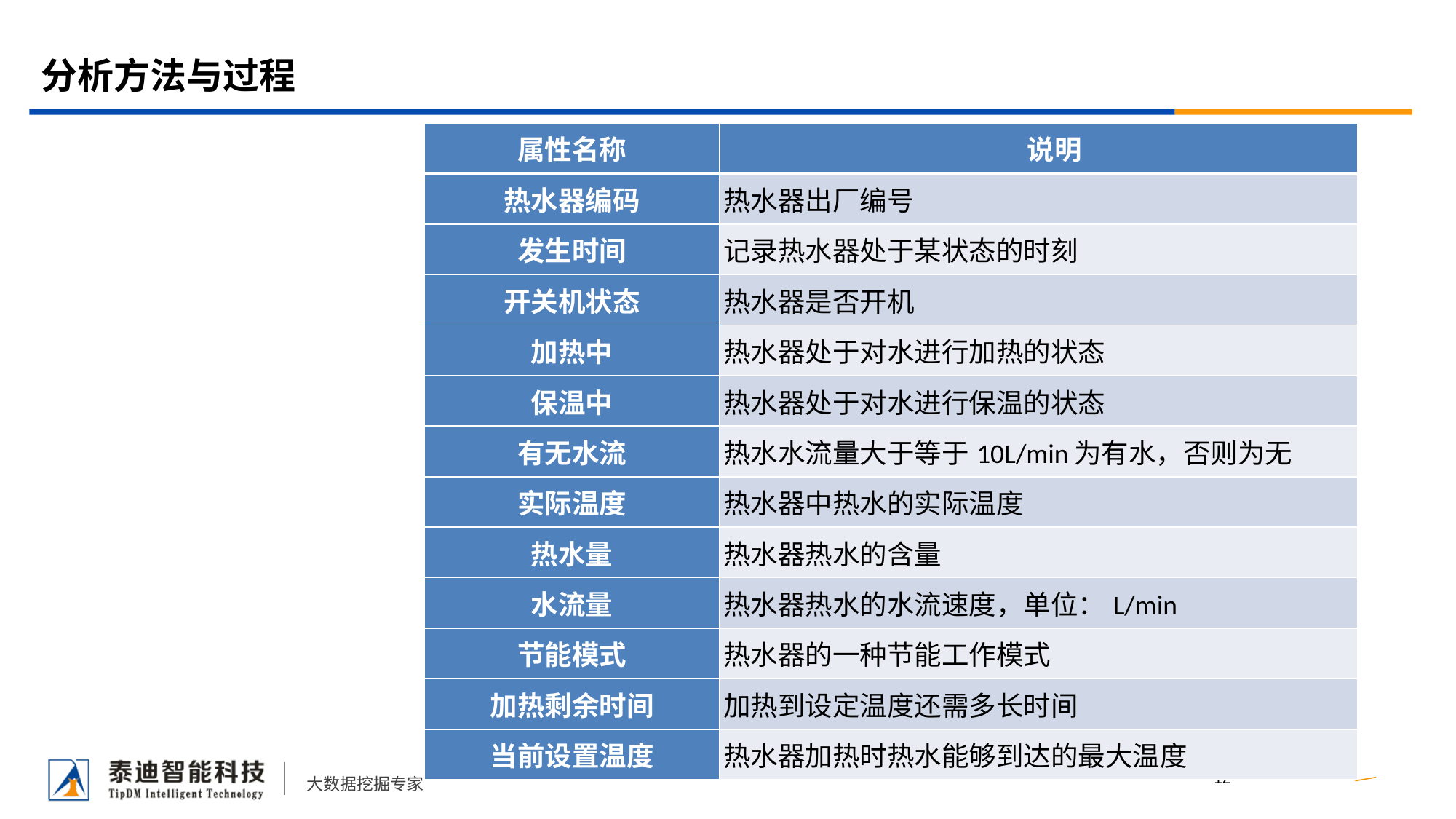

# 分析方法与过程
| 属性名称 | 说明 |
| --- | --- |
| 热水器编码 | 热水器出厂编号 |
| 发生时间 | 记录热水器处于某状态的时刻 |
| 开关机状态 | 热水器是否开机 |
| 加热中 | 热水器处于对水进行加热的状态 |
| 保温中 | 热水器处于对水进行保温的状态 |
| 有无水流 | 热水水流量大于等于10L/min为有水，否则为无 |
| 实际温度 | 热水器中热水的实际温度 |
| 热水量 | 热水器热水的含量 |
| 水流量 | 热水器热水的水流速度，单位：L/min |
| 节能模式 | 热水器的一种节能工作模式 |
| 加热剩余时间 | 加热到设定温度还需多长时间 |
| 当前设置温度 | 热水器加热时热水能够到达的最大温度 |